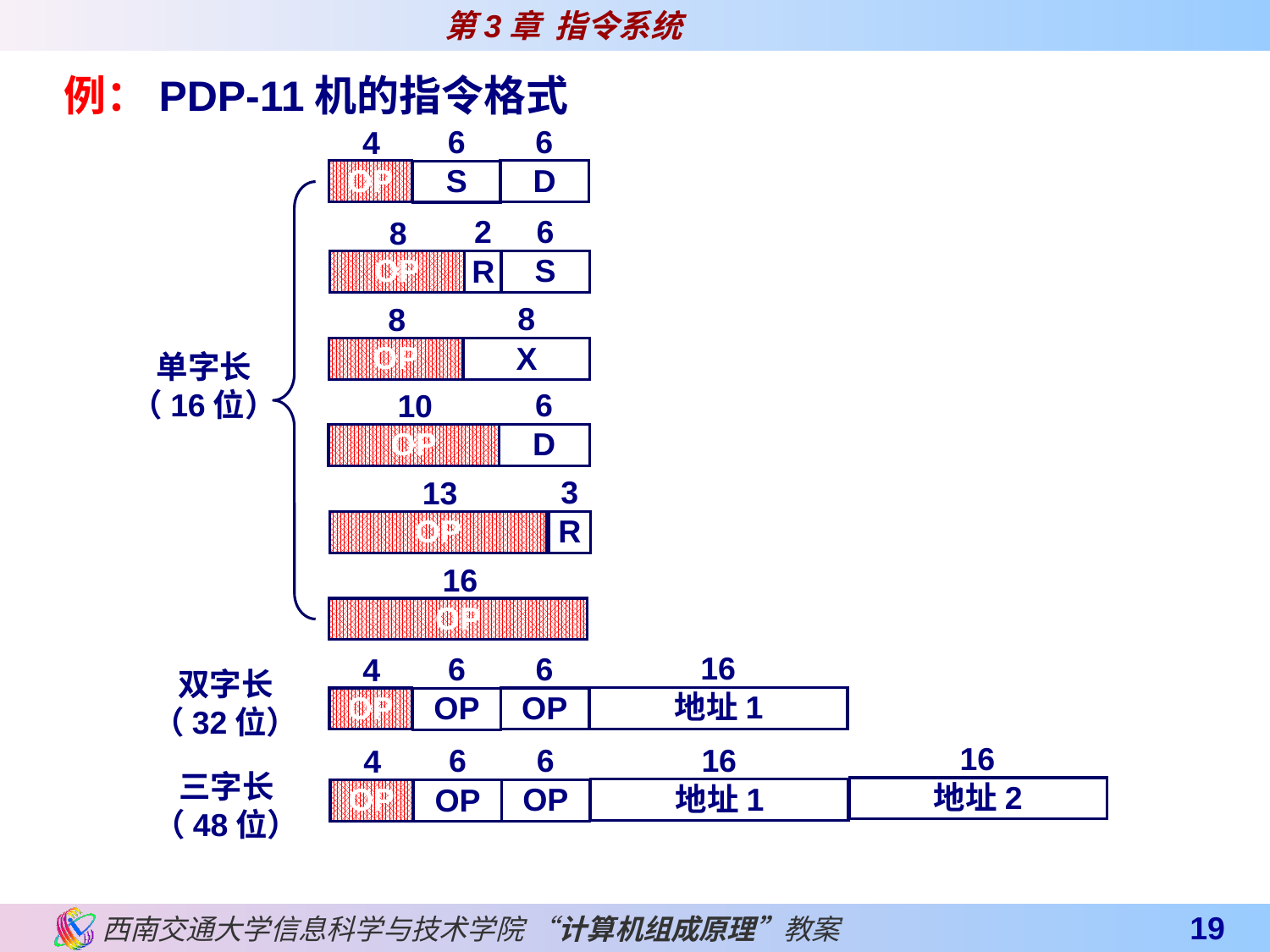

例：PDP-11机的指令格式
6
D
6
S
4
OP

6
S
2
R
8
OP
8
X
8
OP
单字长
（16位）
6
D
10
OP
3
R
13
OP
16
OP
16
地址1
6
OP
6
OP
4
OP
双字长
（32位）
16
地址2
16
地址1
6
OP
6
OP
4
OP
三字长
（48位）